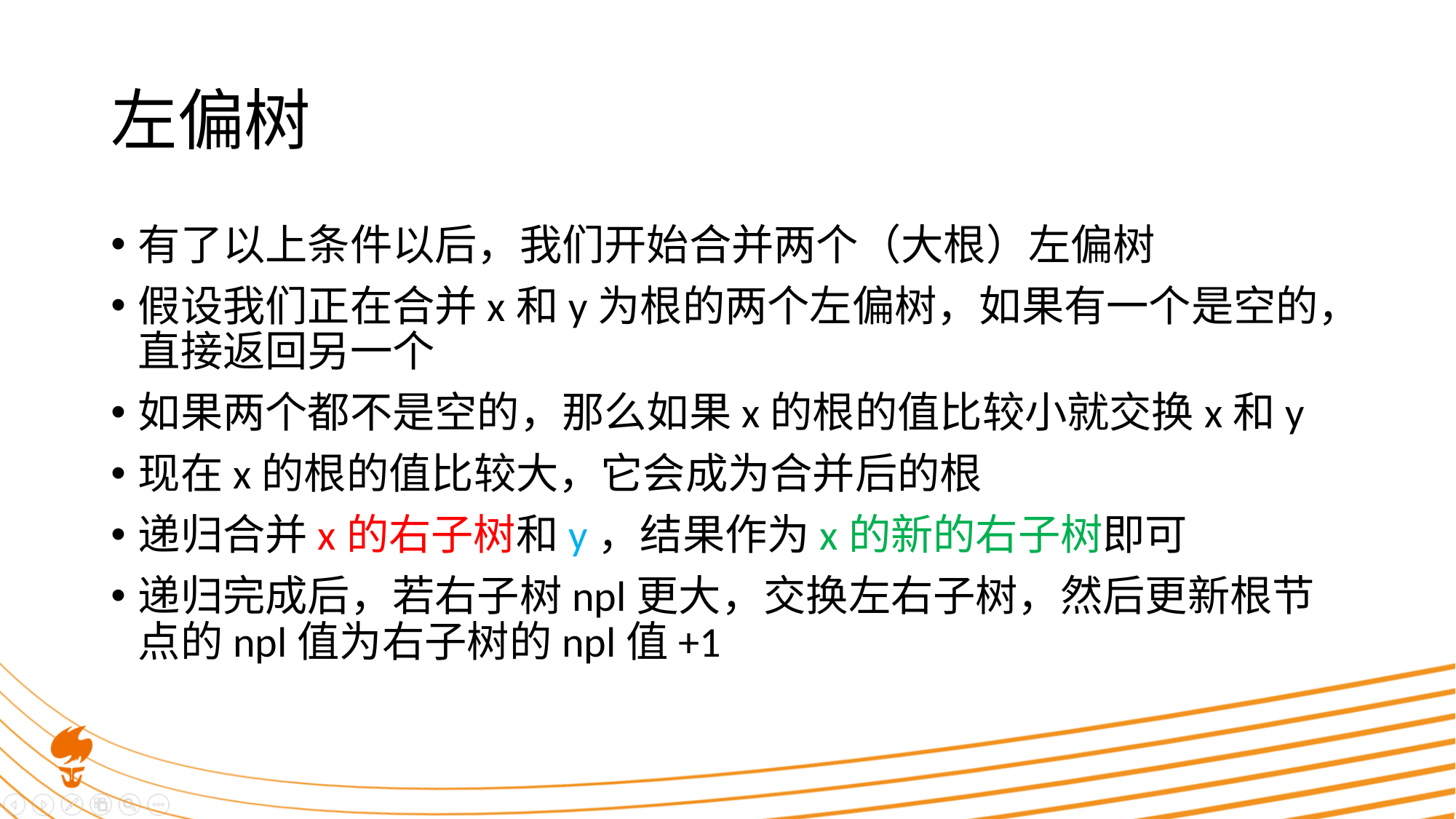

# 左偏树
有了以上条件以后，我们开始合并两个（大根）左偏树
假设我们正在合并x和y为根的两个左偏树，如果有一个是空的，直接返回另一个
如果两个都不是空的，那么如果x的根的值比较小就交换x和y
现在x的根的值比较大，它会成为合并后的根
递归合并x的右子树和y，结果作为x的新的右子树即可
递归完成后，若右子树npl更大，交换左右子树，然后更新根节点的npl值为右子树的npl值+1